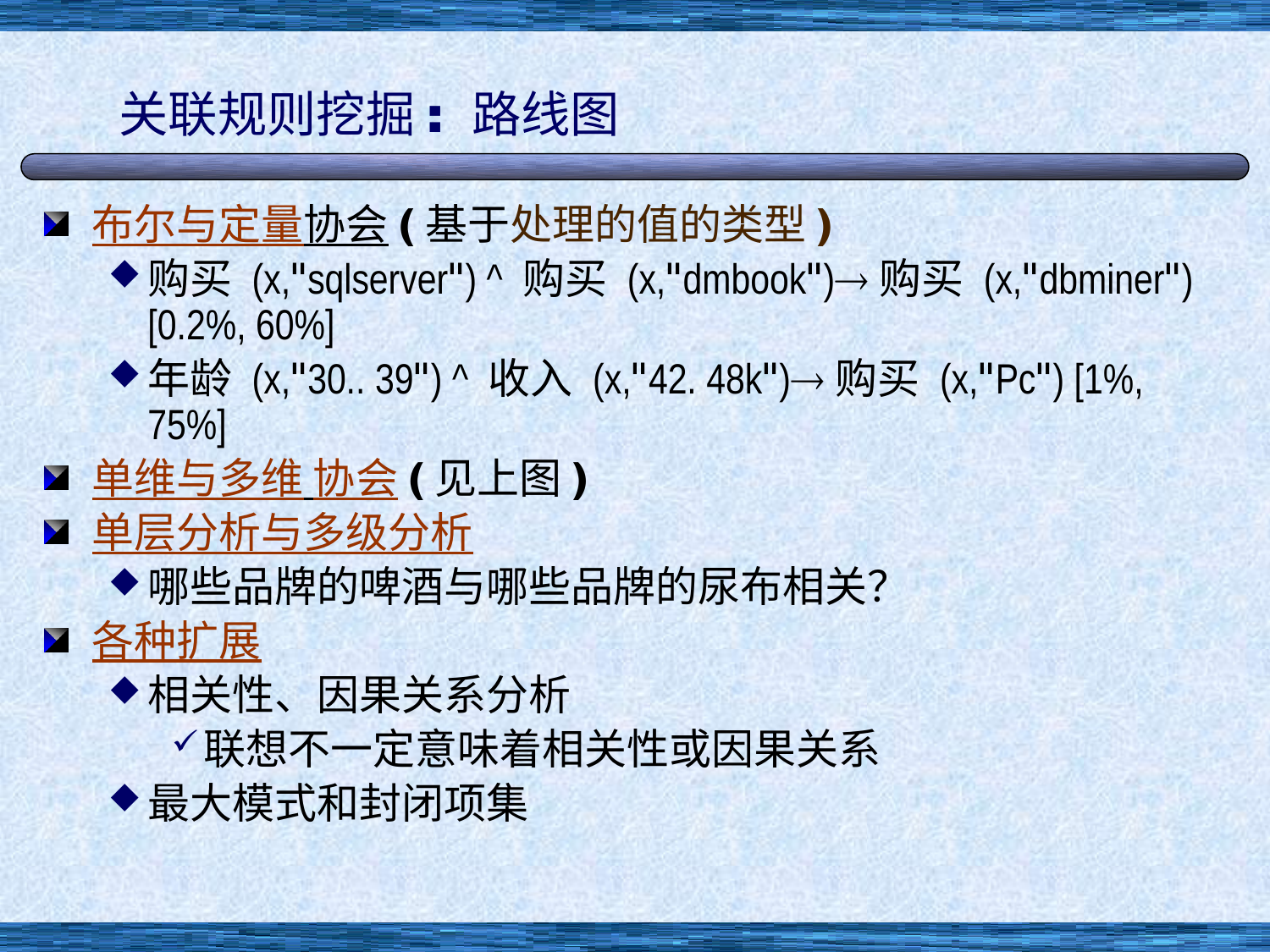

# 关联规则挖掘: 路线图
布尔与定量协会(基于处理的值的类型)
购买 (x,"sqlserver") ^ 购买 (x,"dmbook")→购买 (x,"dbminer") [0.2%, 60%]
年龄 (x,"30.. 39") ^ 收入 (x,"42. 48k")→购买 (x,"Pc") [1%, 75%]
单维与多维 协会(见上图)
单层分析与多级分析
哪些品牌的啤酒与哪些品牌的尿布相关？
各种扩展
相关性、因果关系分析
联想不一定意味着相关性或因果关系
最大模式和封闭项集